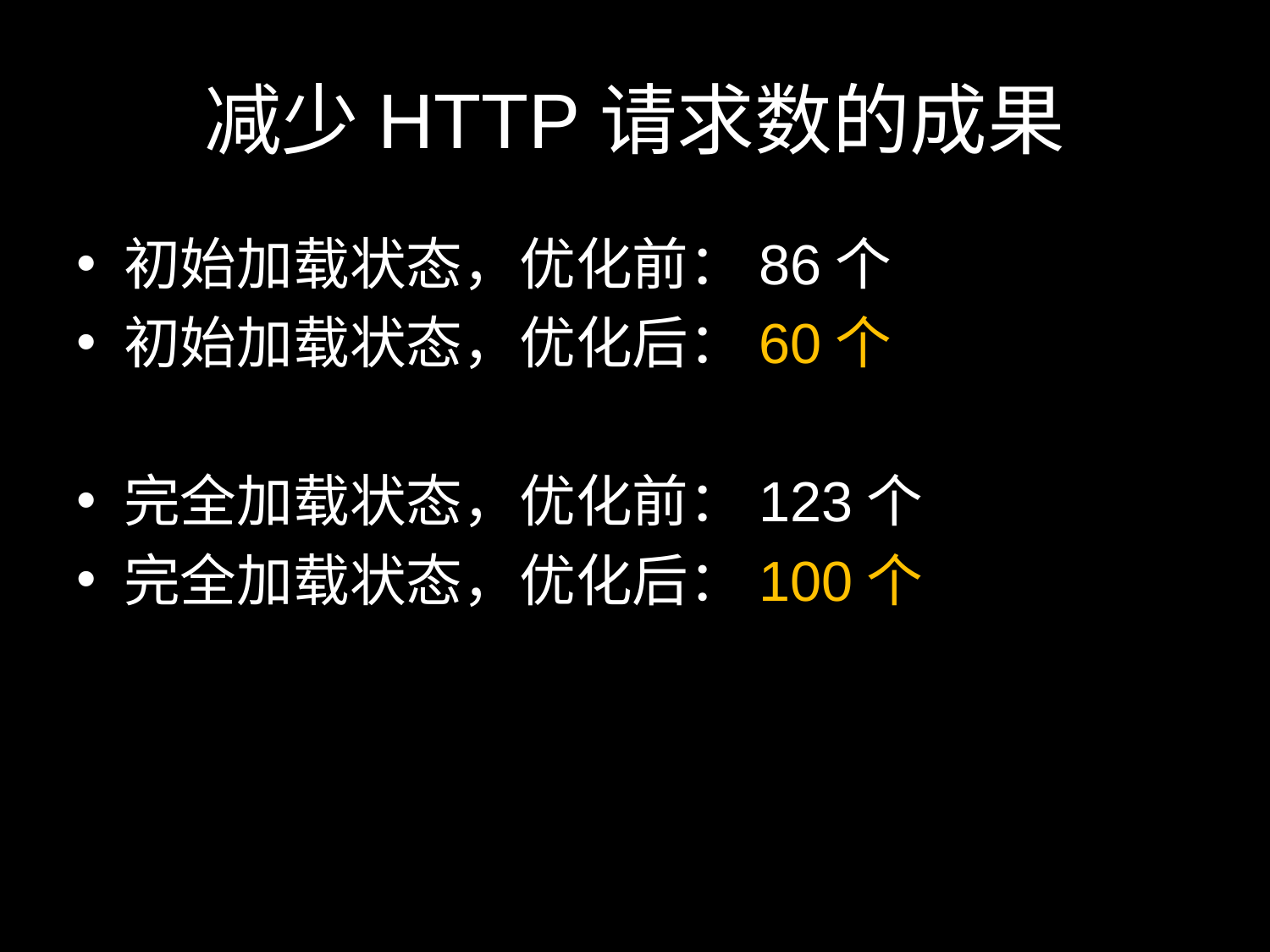

# 减少HTTP请求数的成果
初始加载状态，优化前：86个
初始加载状态，优化后：60个

完全加载状态，优化前：123个
完全加载状态，优化后：100个